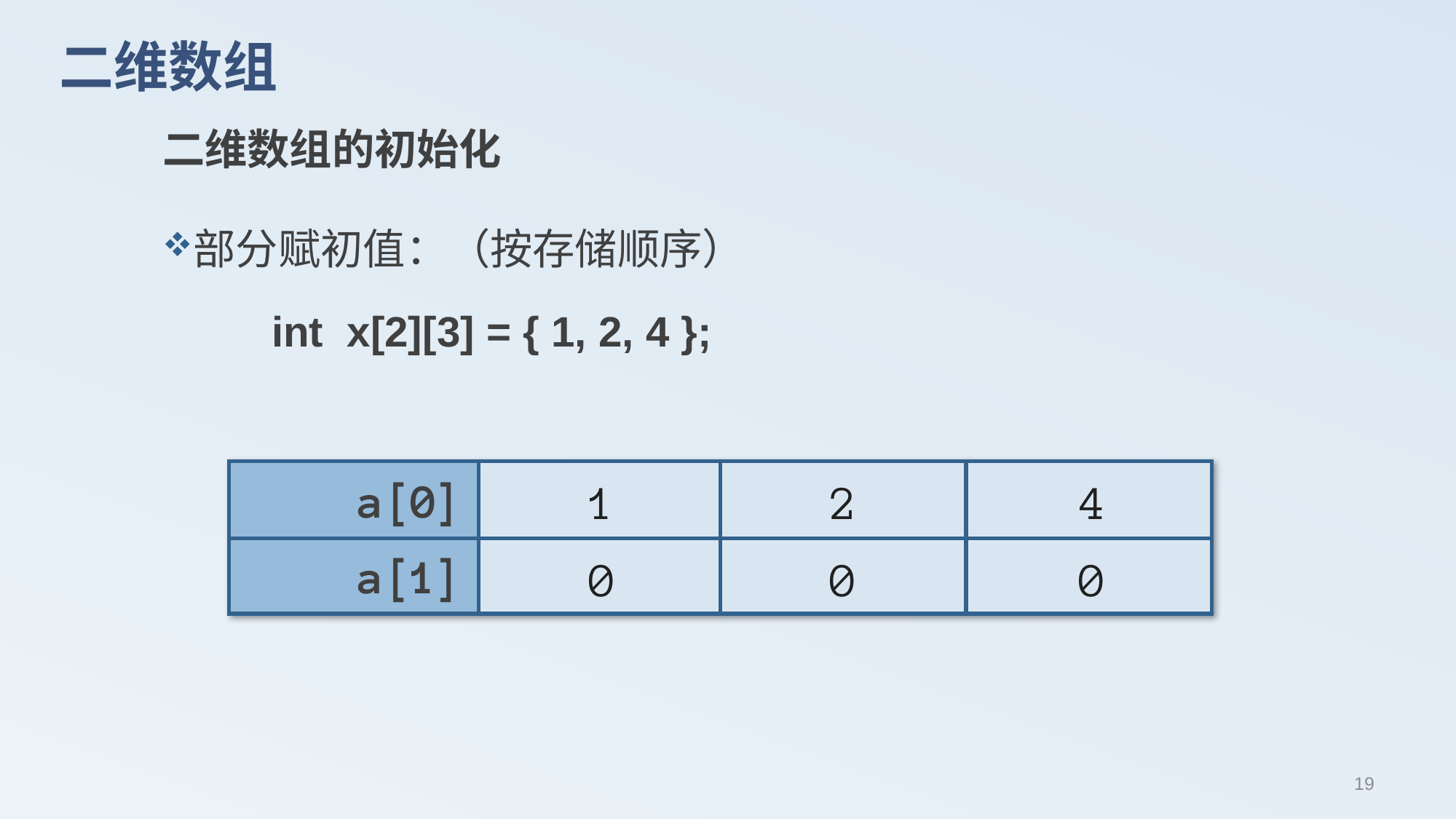

# 二维数组
二维数组的初始化
部分赋初值：（按存储顺序）
	int  x[2][3] = { 1, 2, 4 };
| a[0] | a[0][0] | a[0][1] | a[0][2] |
| --- | --- | --- | --- |
| a[1] | a[1][0] | a[1][1] | a[1][2] |
1
2
4
0
0
0